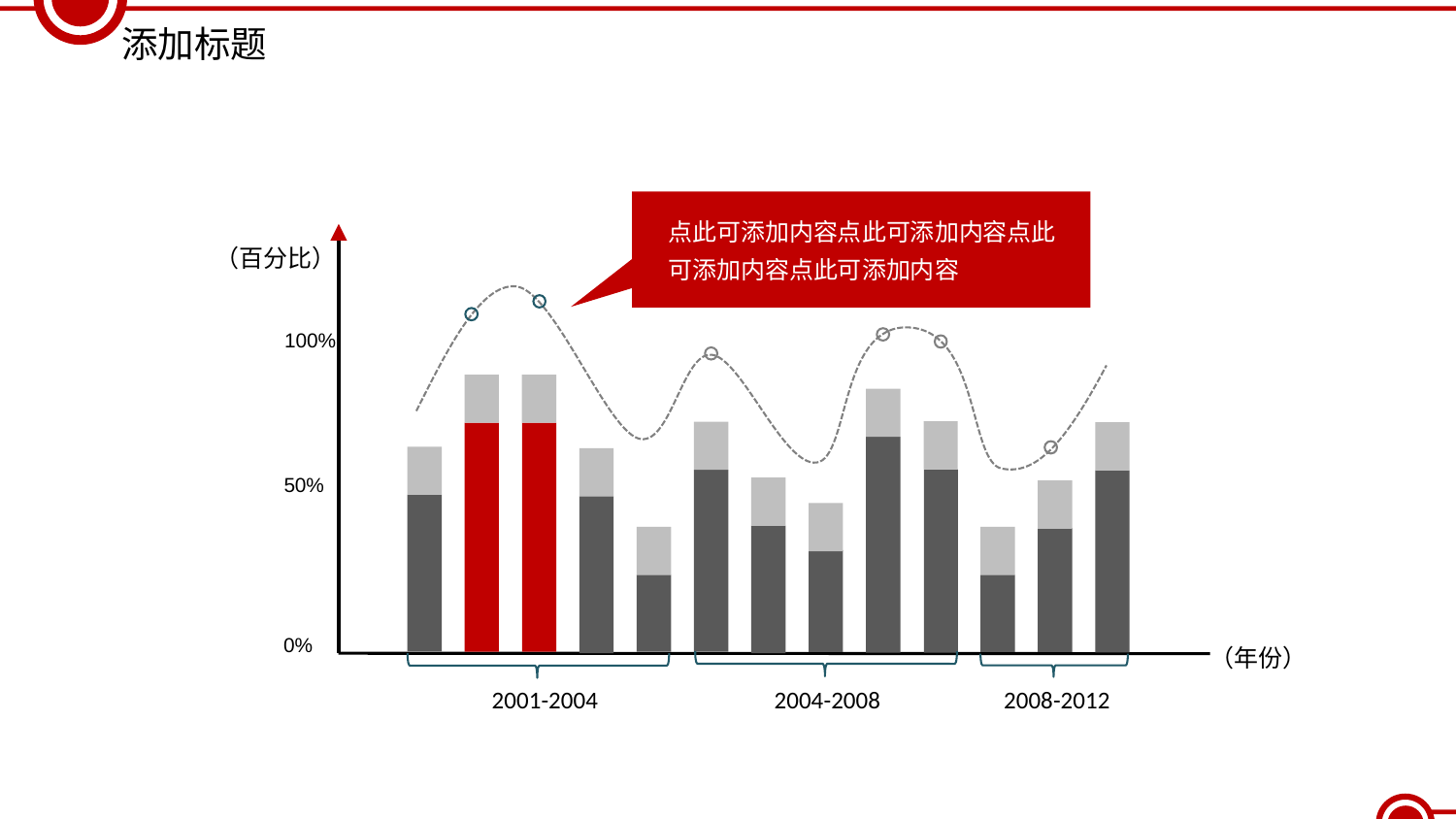

添加标题

点此可添加内容点此可添加内容点此可添加内容点此可添加内容

（百分比）

100%

50%

0%
（年份）
2001-2004
2004-2008
2008-2012